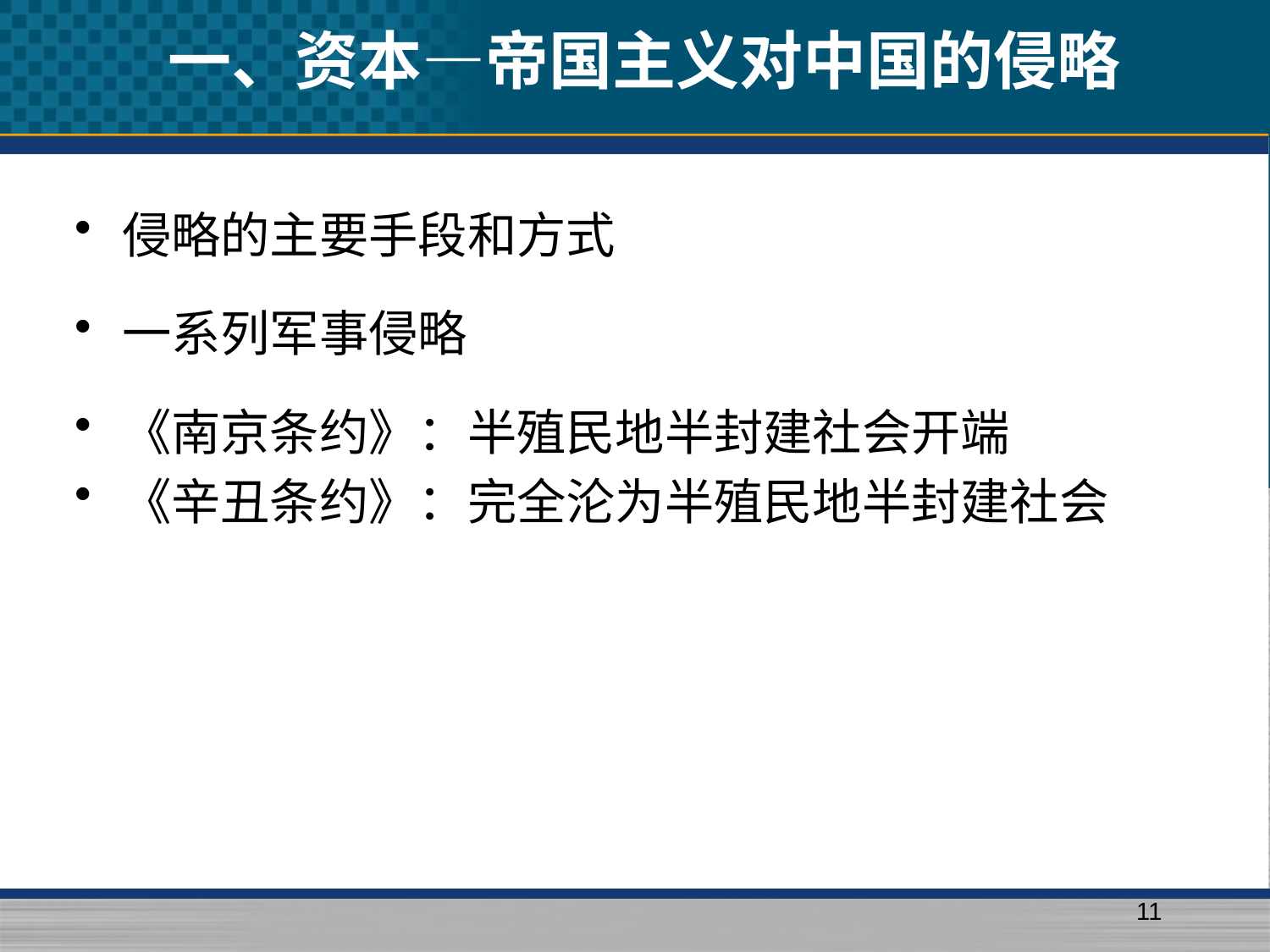

# 一、资本—帝国主义对中国的侵略
侵略的主要手段和方式
一系列军事侵略
《南京条约》：半殖民地半封建社会开端
《辛丑条约》：完全沦为半殖民地半封建社会
11